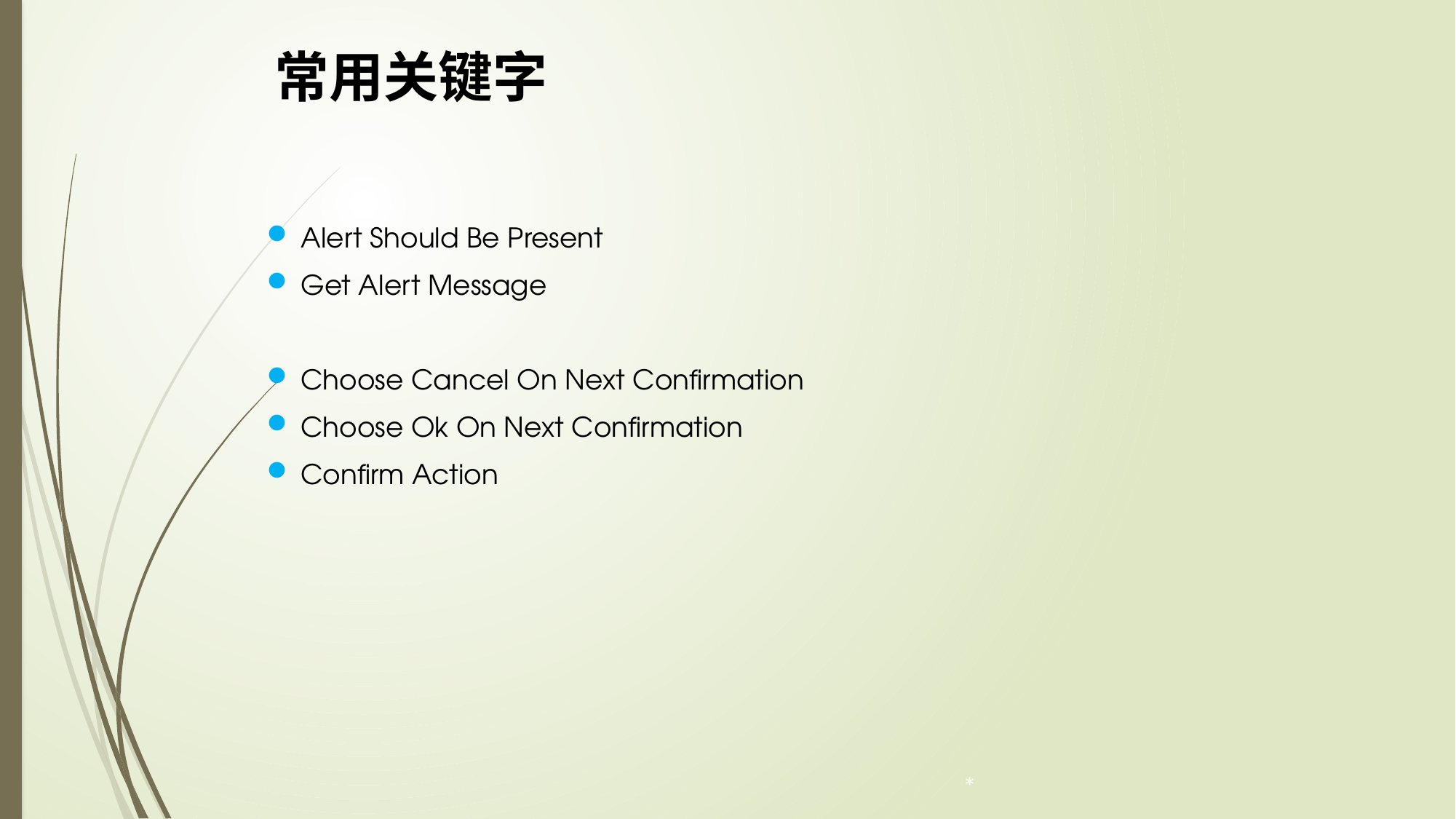

常用关键字
Alert Should Be Present
Get Alert Message

Choose Cancel On Next Confirmation
Choose Ok On Next Confirmation
Confirm Action

*